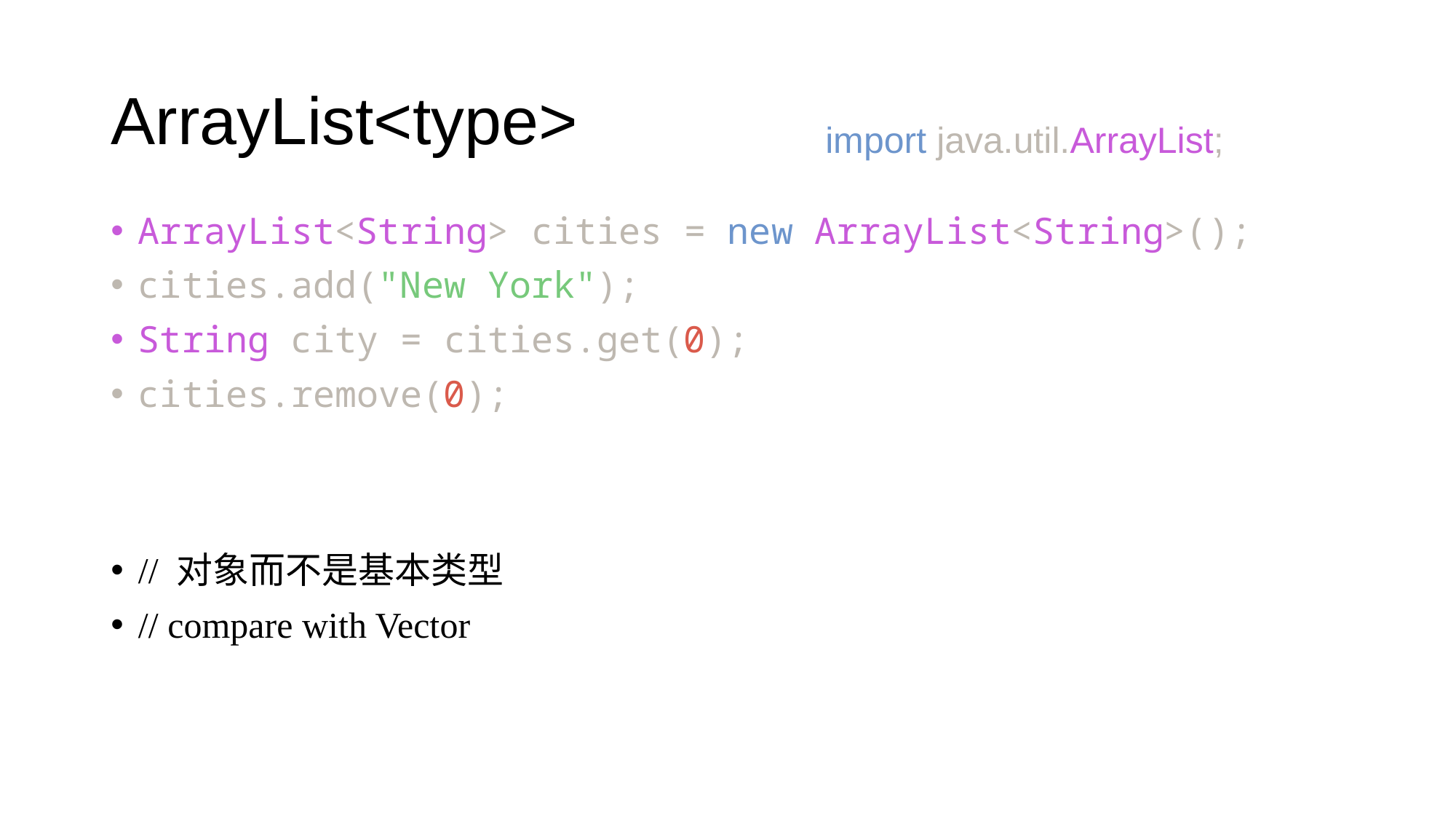

# ArrayList<type>
import java.util.ArrayList;
ArrayList<String> cities = new ArrayList<String>();
cities.add("New York");
String city = cities.get(0);
cities.remove(0);

// 对象而不是基本类型
// compare with Vector